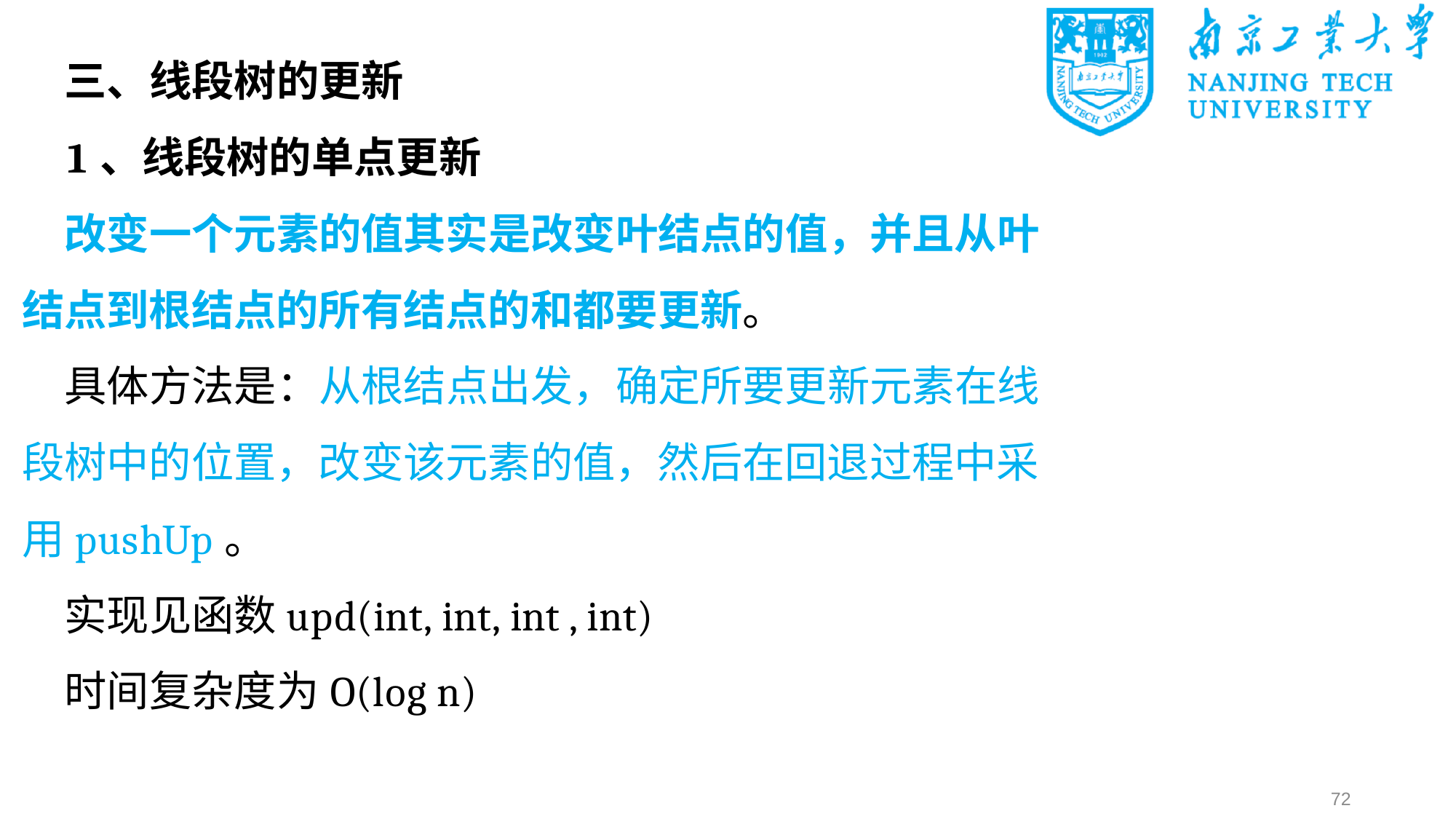

三、线段树的更新
1、线段树的单点更新
改变一个元素的值其实是改变叶结点的值，并且从叶结点到根结点的所有结点的和都要更新。
具体方法是：从根结点出发，确定所要更新元素在线段树中的位置，改变该元素的值，然后在回退过程中采用pushUp。
实现见函数upd(int, int, int , int)
时间复杂度为O(log n)
72